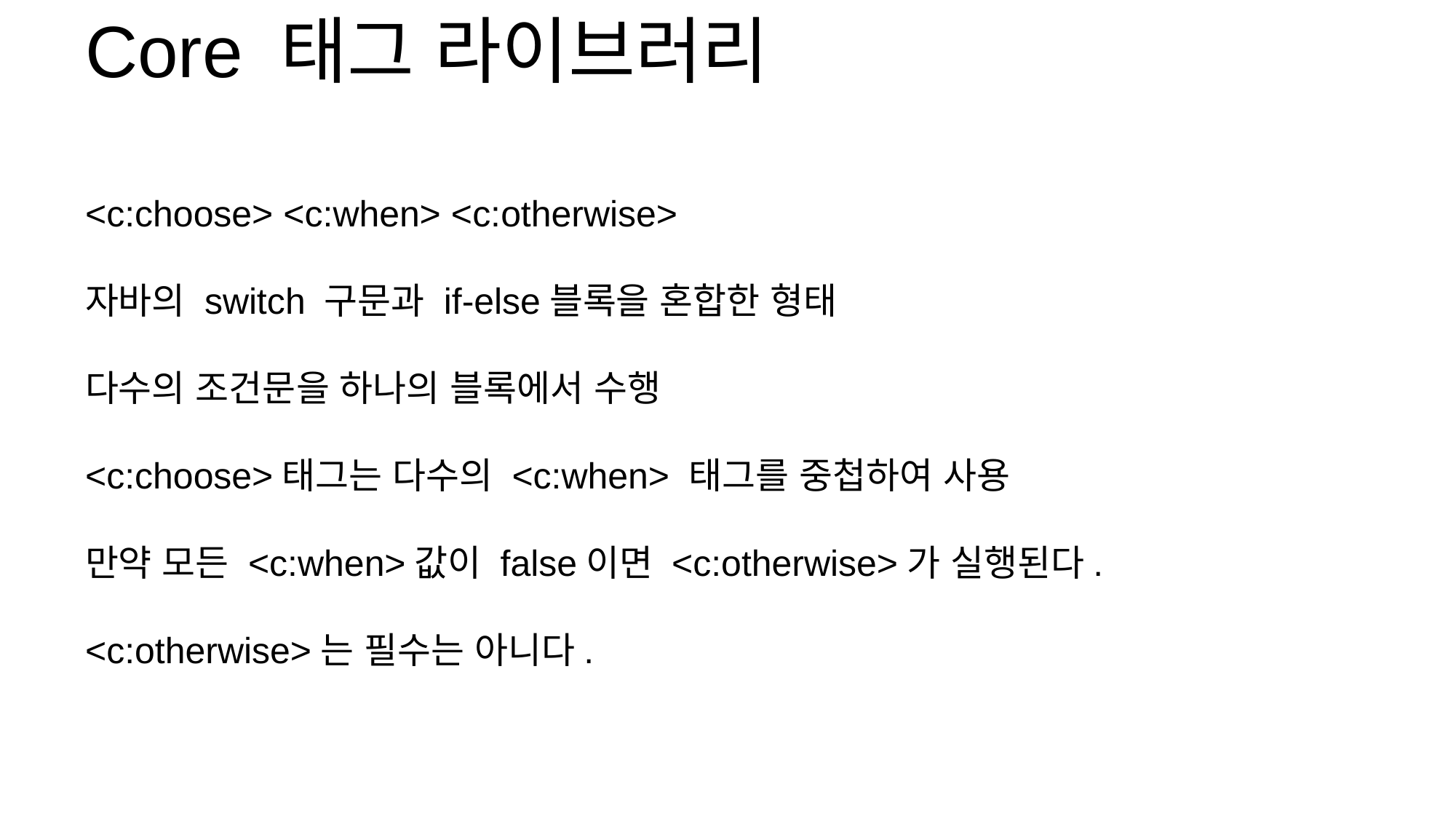

Core 태그 라이브러리
<c:choose> <c:when> <c:otherwise>
자바의 switch 구문과 if-else블록을 혼합한 형태
다수의 조건문을 하나의 블록에서 수행
<c:choose>태그는 다수의 <c:when> 태그를 중첩하여 사용
만약 모든 <c:when>값이 false이면 <c:otherwise>가 실행된다.
<c:otherwise>는 필수는 아니다.